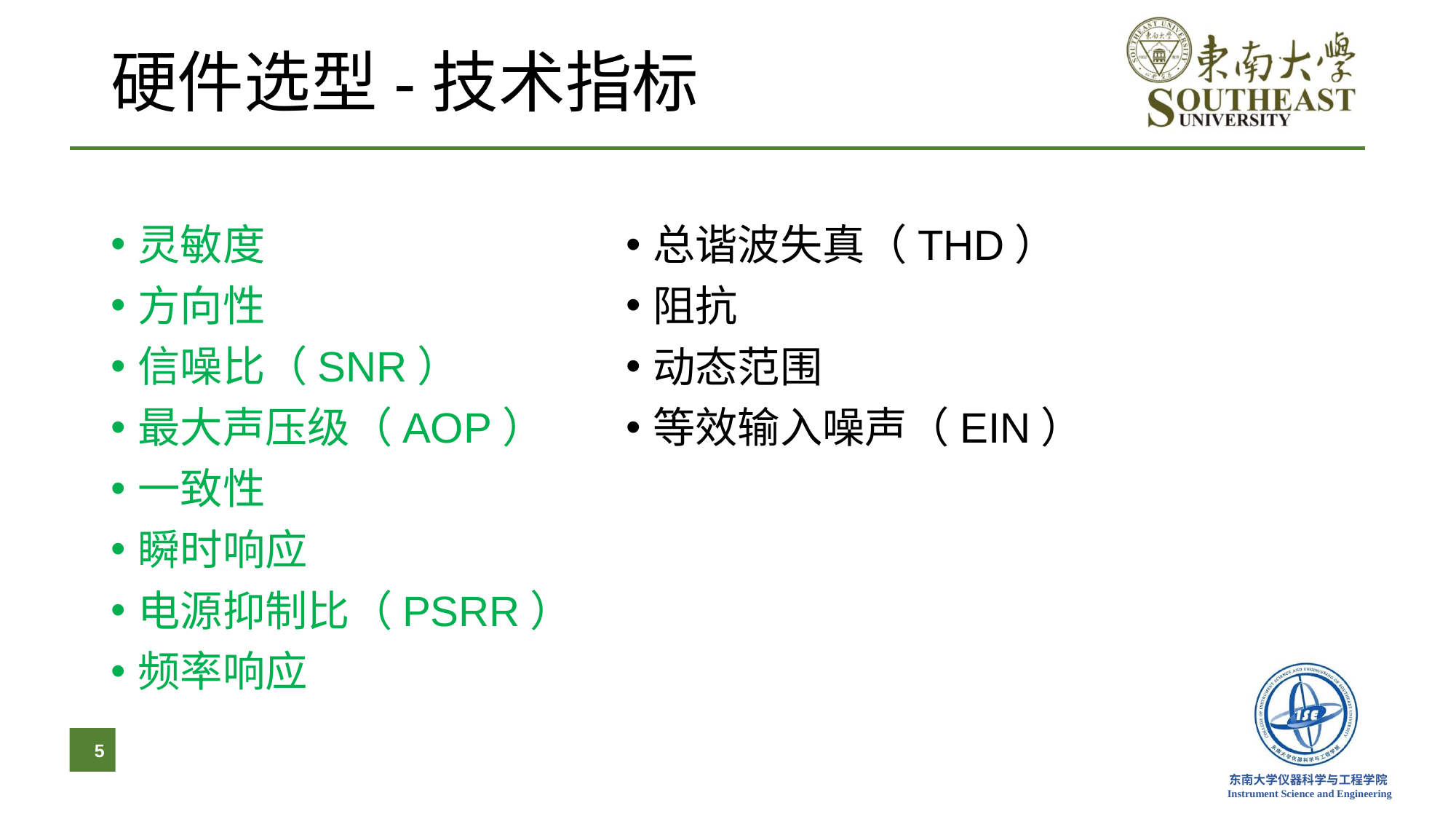

# 硬件选型-技术指标
灵敏度
方向性
信噪比（SNR）
最大声压级（AOP）
一致性
瞬时响应
电源抑制比（PSRR）
频率响应
总谐波失真（THD）
阻抗
动态范围
等效输入噪声（EIN）
5